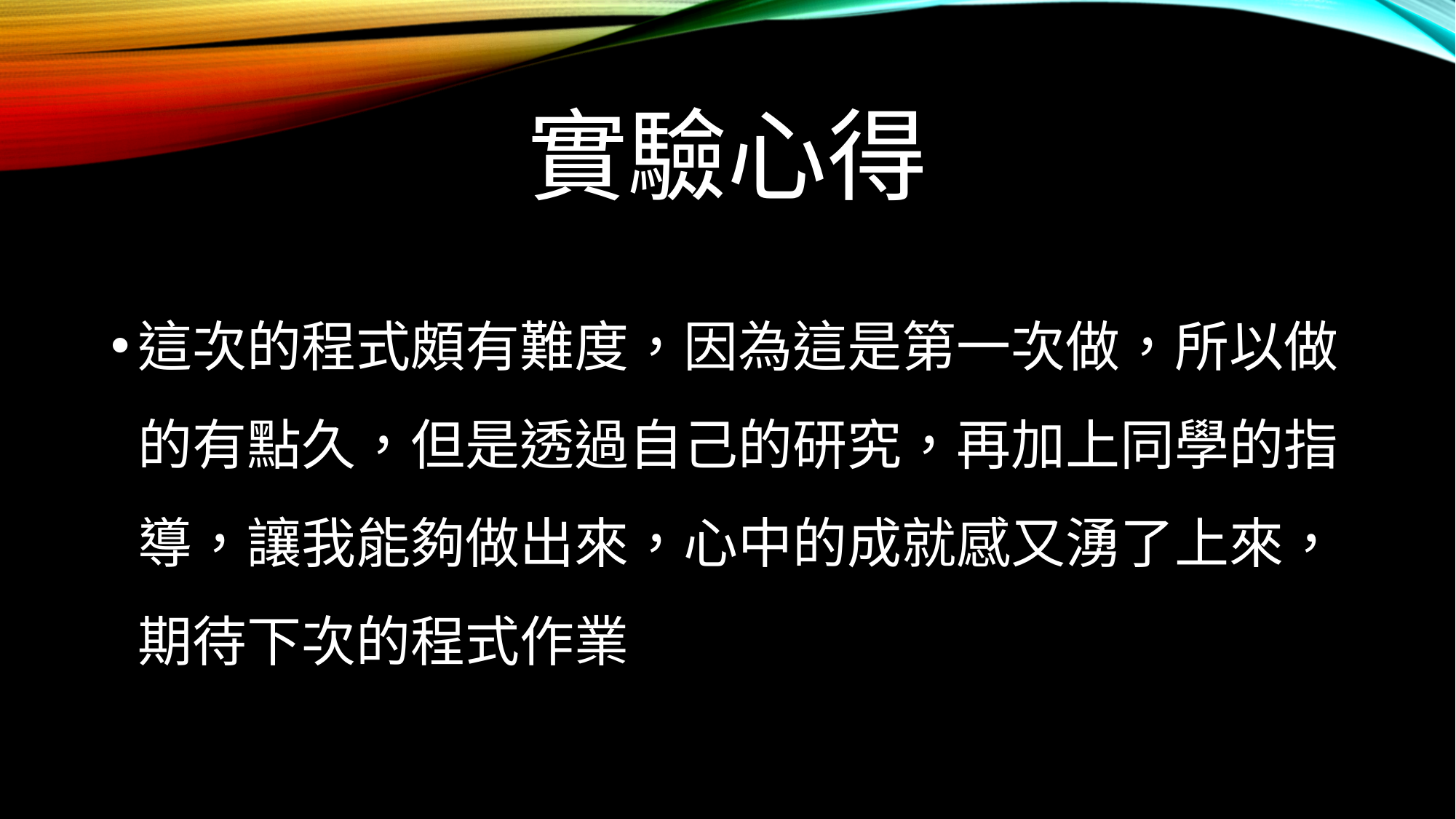

# 實驗心得
這次的程式頗有難度，因為這是第一次做，所以做的有點久，但是透過自己的研究，再加上同學的指導，讓我能夠做出來，心中的成就感又湧了上來，期待下次的程式作業